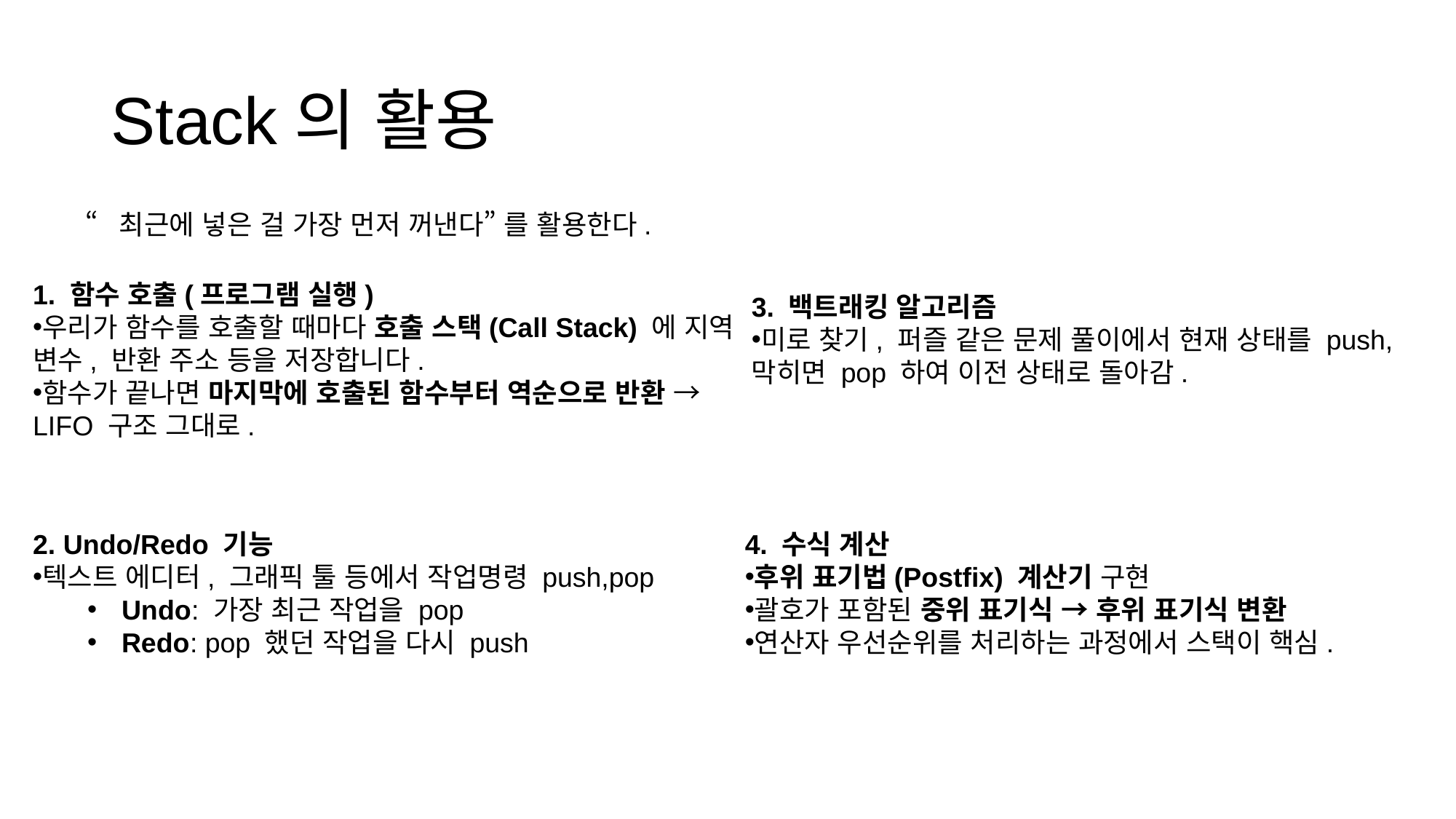

# Stack의 활용
“최근에 넣은 걸 가장 먼저 꺼낸다” 를 활용한다.
1. 함수 호출(프로그램 실행)
우리가 함수를 호출할 때마다 호출 스택(Call Stack) 에 지역 변수, 반환 주소 등을 저장합니다.
함수가 끝나면 마지막에 호출된 함수부터 역순으로 반환 → LIFO 구조 그대로.
3. 백트래킹 알고리즘
미로 찾기, 퍼즐 같은 문제 풀이에서 현재 상태를 push, 막히면 pop 하여 이전 상태로 돌아감.
2. Undo/Redo 기능
텍스트 에디터, 그래픽 툴 등에서 작업명령 push,pop
Undo: 가장 최근 작업을 pop
Redo: pop 했던 작업을 다시 push
4. 수식 계산
후위 표기법(Postfix) 계산기 구현
괄호가 포함된 중위 표기식 → 후위 표기식 변환
연산자 우선순위를 처리하는 과정에서 스택이 핵심.